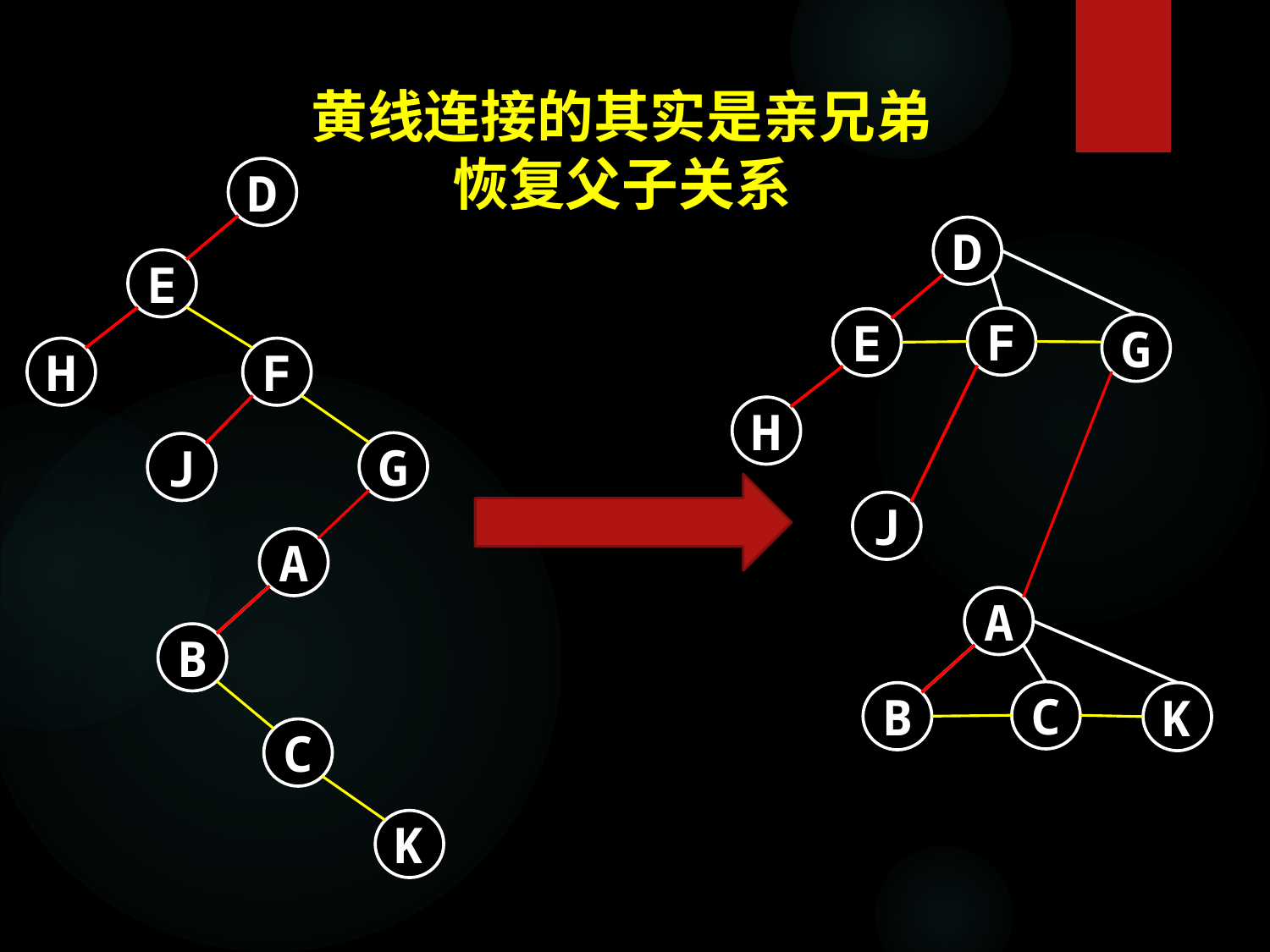

黄线连接的其实是亲兄弟
恢复父子关系
D
E
H
F
G
J
A
B
C
K
D
F
E
G
H

J
A
C
B
K